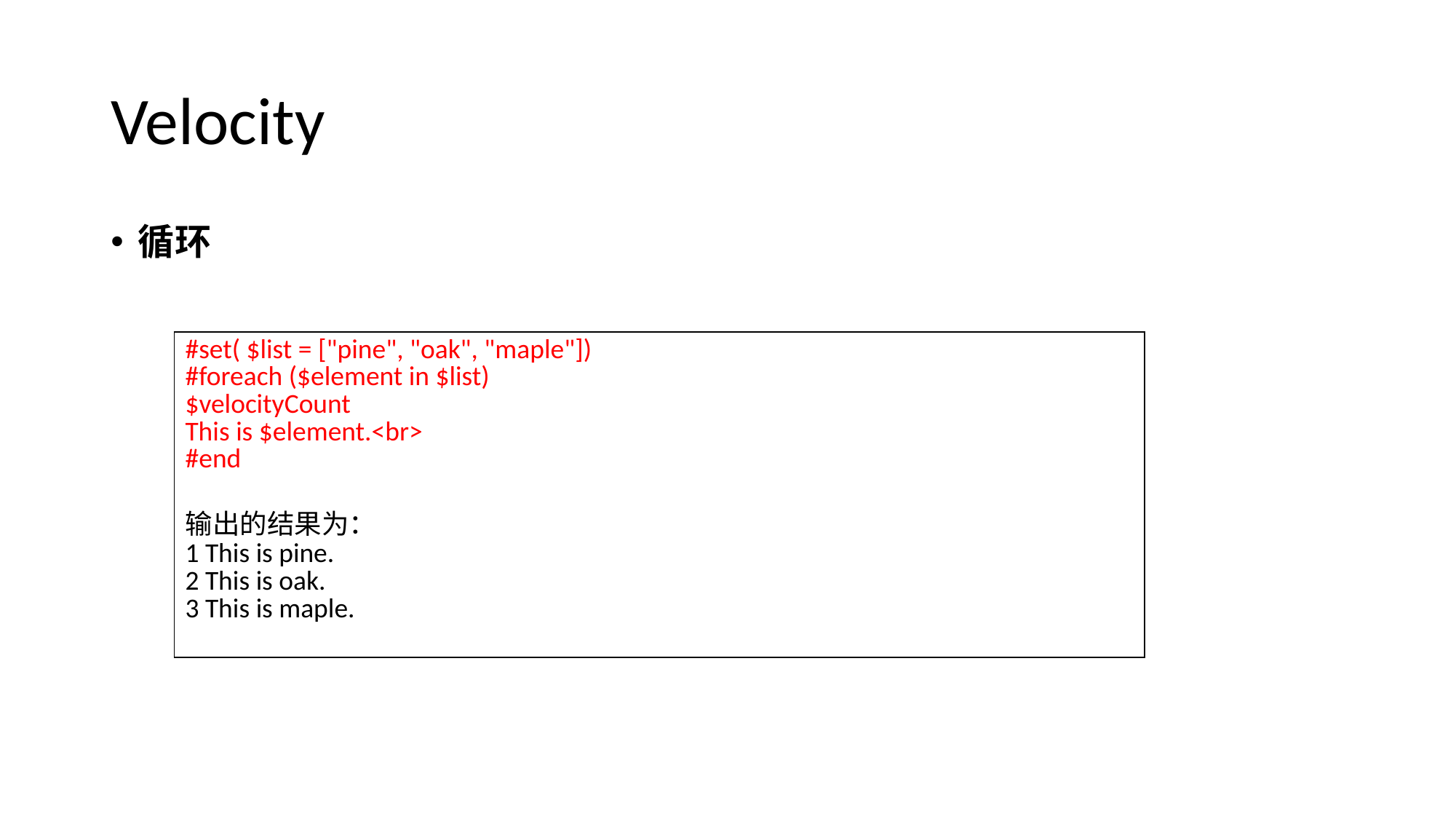

# Velocity
循环

| #set( $list = ["pine", "oak", "maple"]) #foreach ($element in $list) $velocityCount This is $element.<br> #end 输出的结果为： 1 This is pine. 2 This is oak. 3 This is maple. |
| --- |